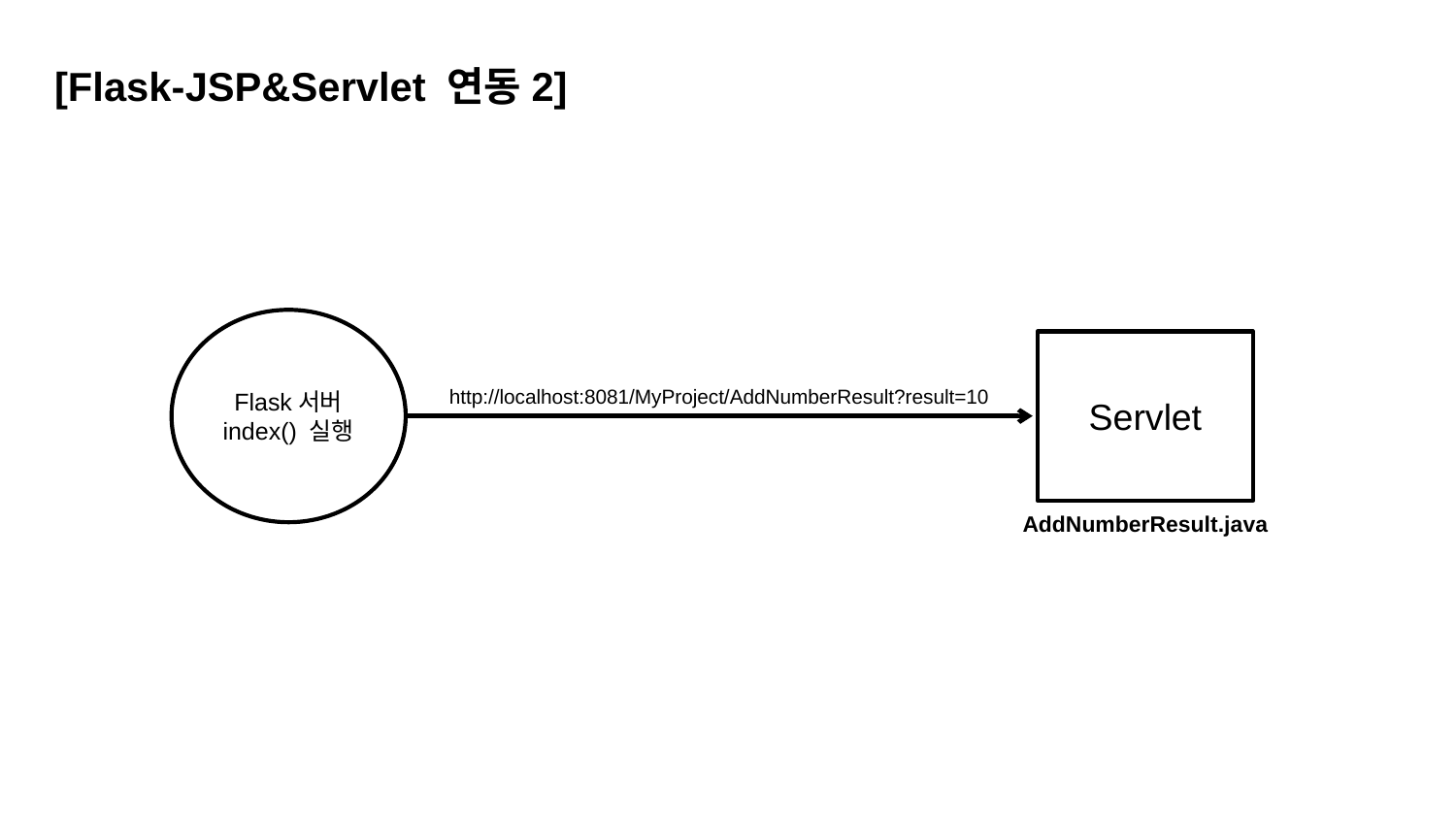

[Flask-JSP&Servlet 연동2]
Flask서버
index() 실행
Servlet
AddNumberResult.java
http://localhost:8081/MyProject/AddNumberResult?result=10